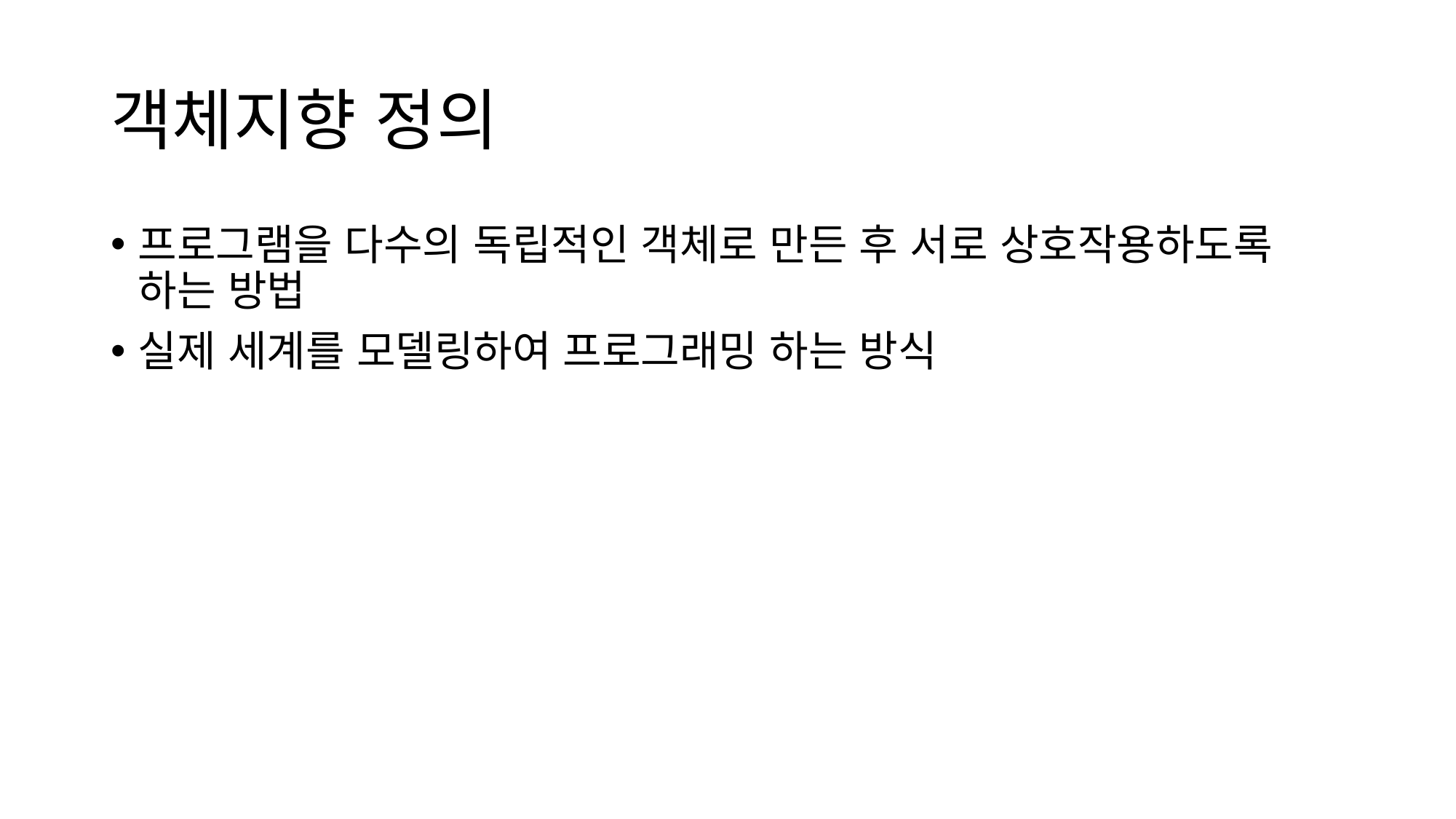

# 객체지향 정의
프로그램을 다수의 독립적인 객체로 만든 후 서로 상호작용하도록 하는 방법
실제 세계를 모델링하여 프로그래밍 하는 방식